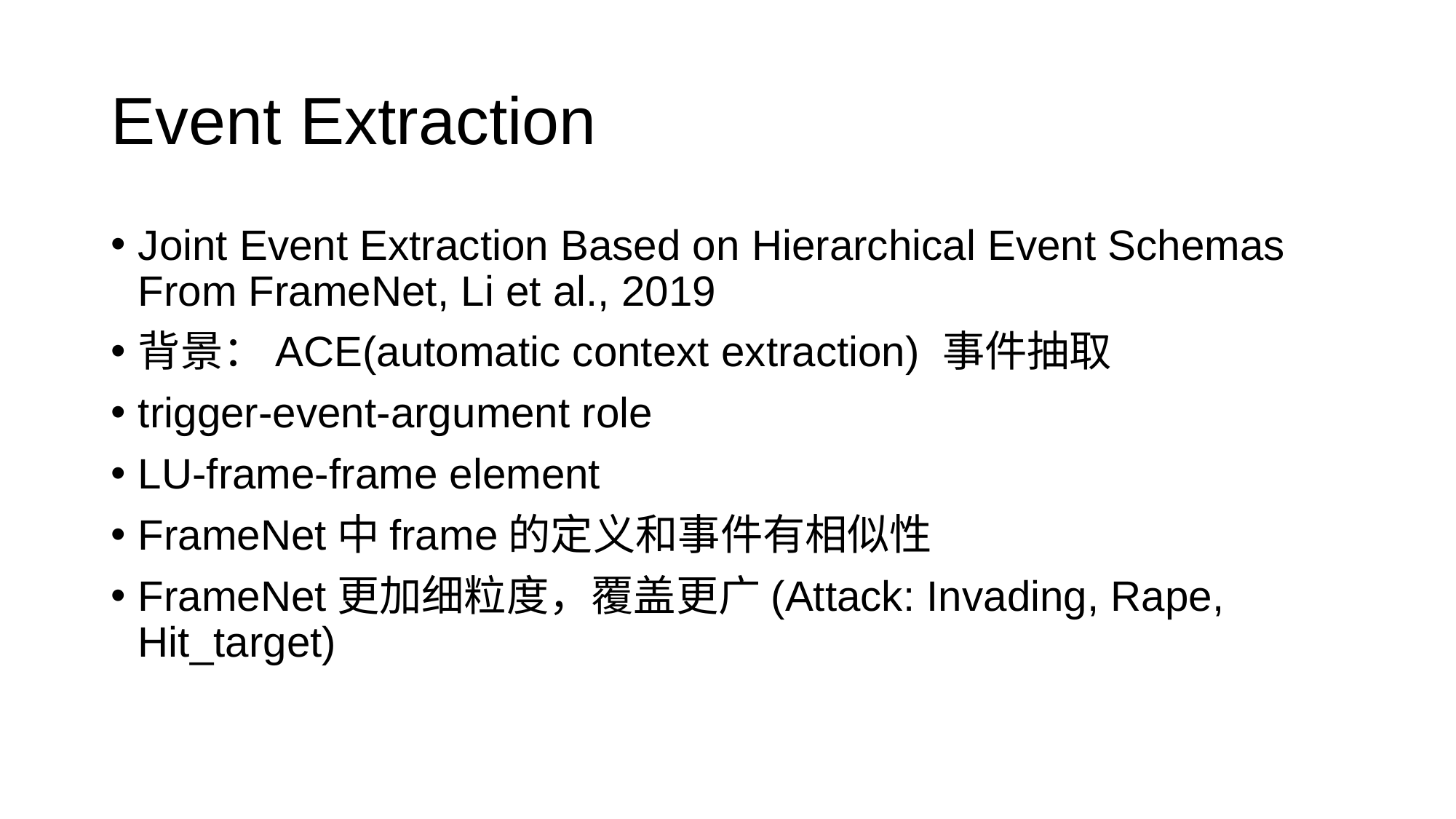

# Event Extraction
Joint Event Extraction Based on Hierarchical Event Schemas From FrameNet, Li et al., 2019
背景：ACE(automatic context extraction) 事件抽取
trigger-event-argument role
LU-frame-frame element
FrameNet中frame的定义和事件有相似性
FrameNet更加细粒度，覆盖更广(Attack: Invading, Rape, Hit_target)